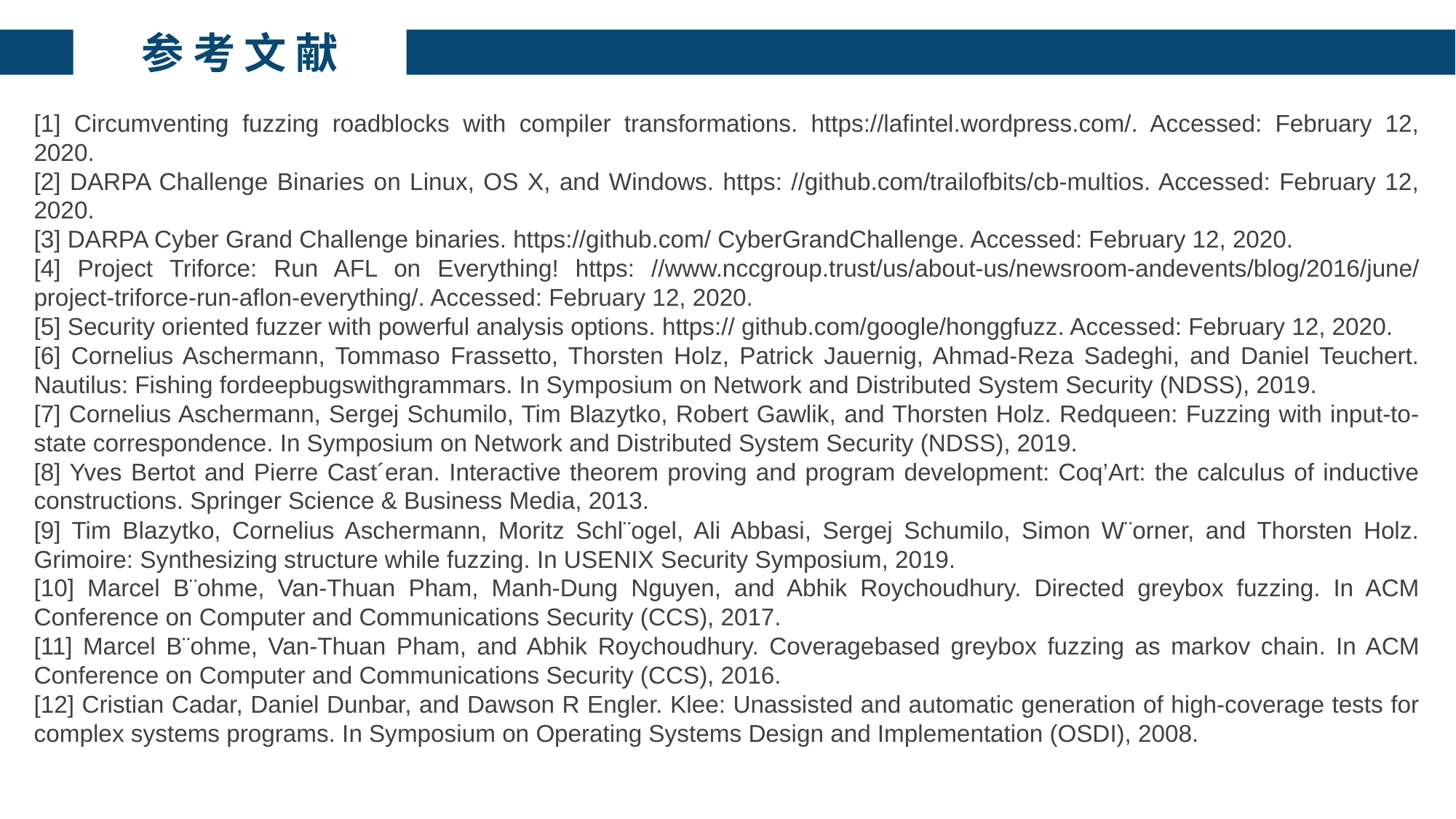

参考文献

[1] Circumventing fuzzing roadblocks with compiler transformations. https://lafintel.wordpress.com/. Accessed: February 12, 2020.
[2] DARPA Challenge Binaries on Linux, OS X, and Windows. https: //github.com/trailofbits/cb-multios. Accessed: February 12, 2020.
[3] DARPA Cyber Grand Challenge binaries. https://github.com/ CyberGrandChallenge. Accessed: February 12, 2020.
[4] Project Triforce: Run AFL on Everything! https: //www.nccgroup.trust/us/about-us/newsroom-andevents/blog/2016/june/project-triforce-run-aflon-everything/. Accessed: February 12, 2020.
[5] Security oriented fuzzer with powerful analysis options. https:// github.com/google/honggfuzz. Accessed: February 12, 2020.
[6] Cornelius Aschermann, Tommaso Frassetto, Thorsten Holz, Patrick Jauernig, Ahmad-Reza Sadeghi, and Daniel Teuchert. Nautilus: Fishing fordeepbugswithgrammars. In Symposium on Network and Distributed System Security (NDSS), 2019.
[7] Cornelius Aschermann, Sergej Schumilo, Tim Blazytko, Robert Gawlik, and Thorsten Holz. Redqueen: Fuzzing with input-to-state correspondence. In Symposium on Network and Distributed System Security (NDSS), 2019.
[8] Yves Bertot and Pierre Cast´eran. Interactive theorem proving and program development: Coq’Art: the calculus of inductive constructions. Springer Science & Business Media, 2013.
[9] Tim Blazytko, Cornelius Aschermann, Moritz Schl¨ogel, Ali Abbasi, Sergej Schumilo, Simon W¨orner, and Thorsten Holz. Grimoire: Synthesizing structure while fuzzing. In USENIX Security Symposium, 2019.
[10] Marcel B¨ohme, Van-Thuan Pham, Manh-Dung Nguyen, and Abhik Roychoudhury. Directed greybox fuzzing. In ACM Conference on Computer and Communications Security (CCS), 2017.
[11] Marcel B¨ohme, Van-Thuan Pham, and Abhik Roychoudhury. Coveragebased greybox fuzzing as markov chain. In ACM Conference on Computer and Communications Security (CCS), 2016.
[12] Cristian Cadar, Daniel Dunbar, and Dawson R Engler. Klee: Unassisted and automatic generation of high-coverage tests for complex systems programs. In Symposium on Operating Systems Design and Implementation (OSDI), 2008.